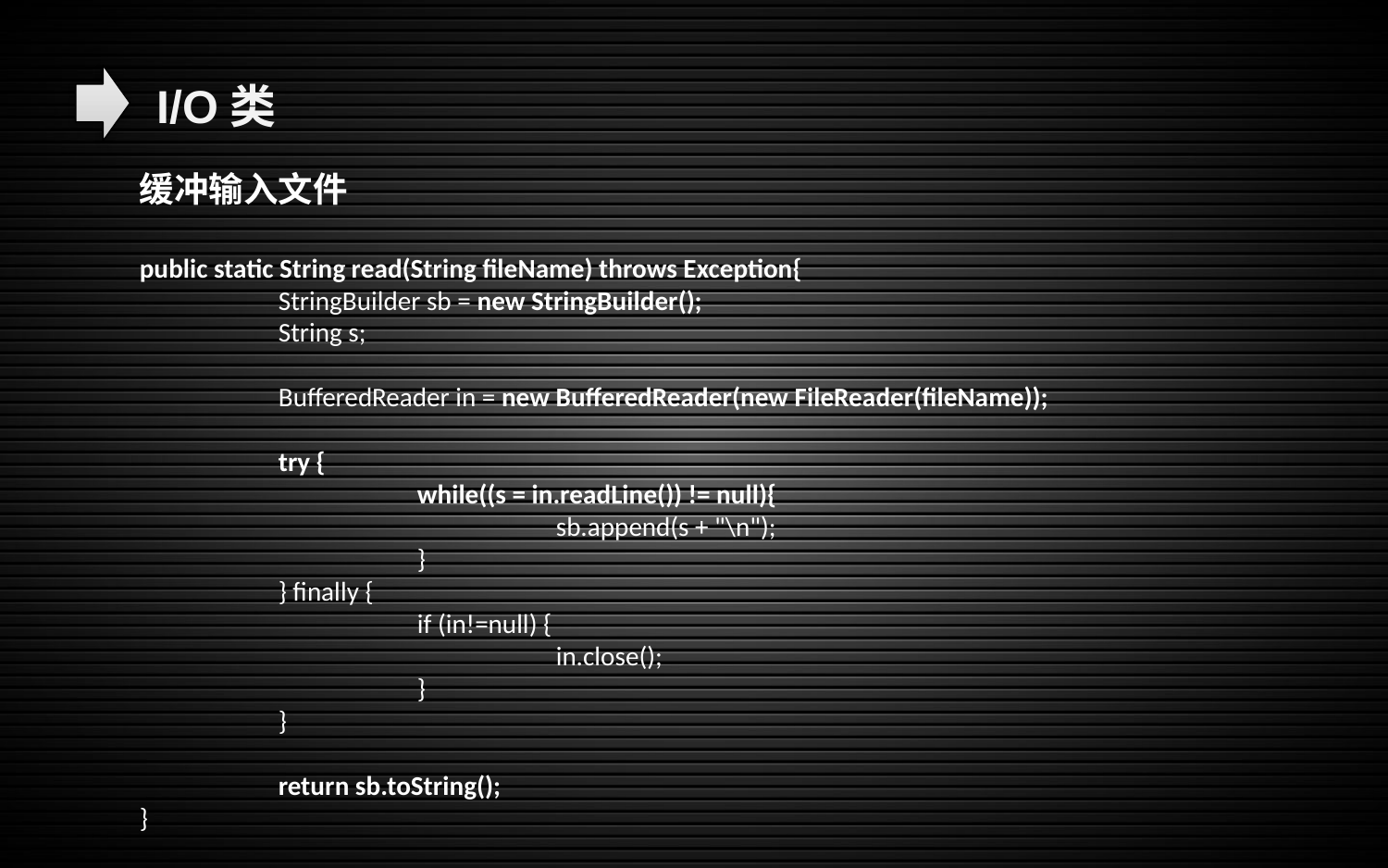

I/O类
缓冲输入文件

public static String read(String fileName) throws Exception{
	StringBuilder sb = new StringBuilder();
	String s;

	BufferedReader in = new BufferedReader(new FileReader(fileName));

	try {
		while((s = in.readLine()) != null){
			sb.append(s + "\n");
		}
	} finally {
		if (in!=null) {
			in.close();
		}
	}

	return sb.toString();
}